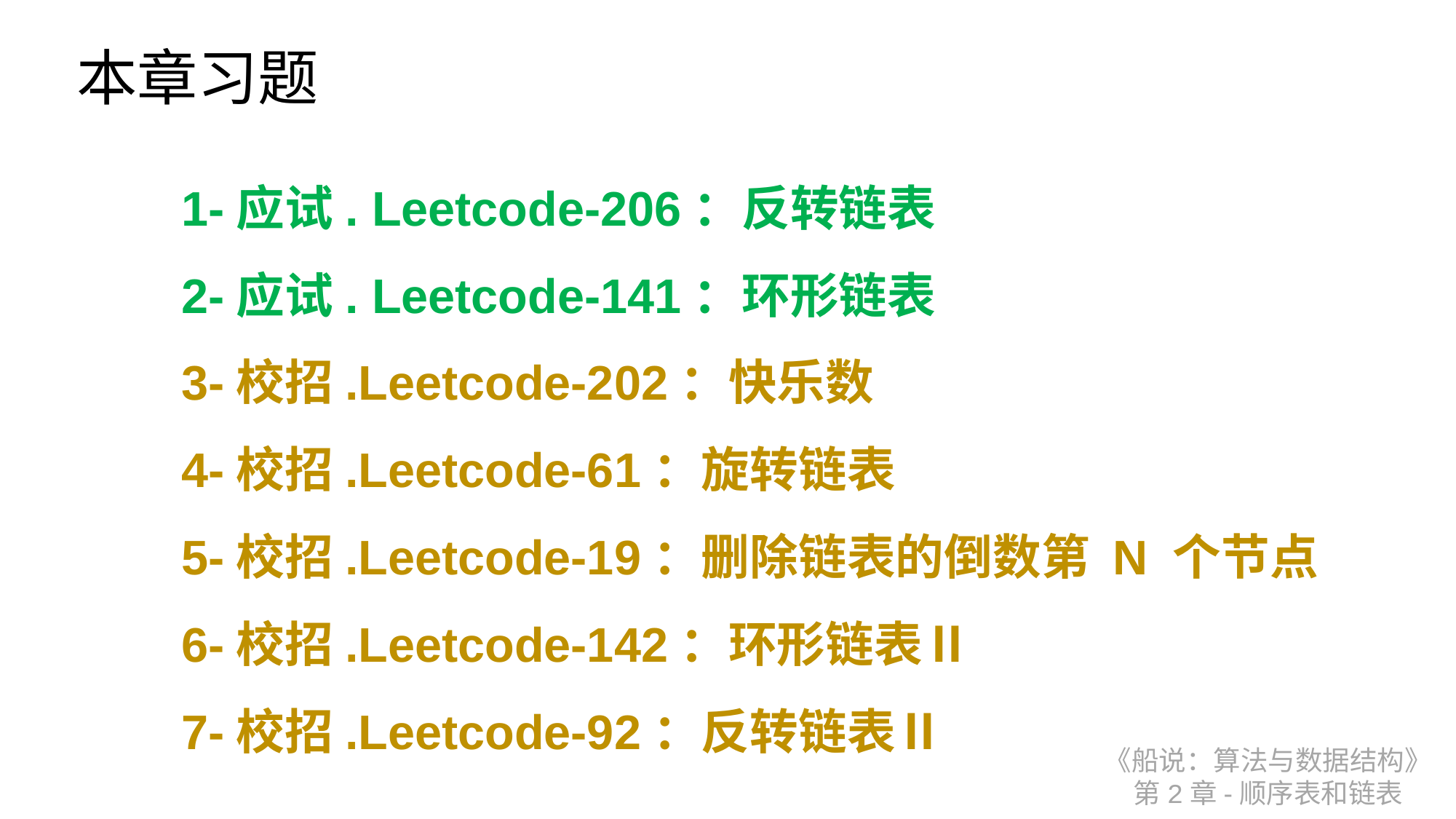

本章习题
1-应试. Leetcode-206：反转链表
2-应试. Leetcode-141：环形链表
3-校招.Leetcode-202：快乐数
4-校招.Leetcode-61：旋转链表
5-校招.Leetcode-19：删除链表的倒数第 N 个节点
6-校招.Leetcode-142：环形链表Ⅱ
7-校招.Leetcode-92：反转链表Ⅱ